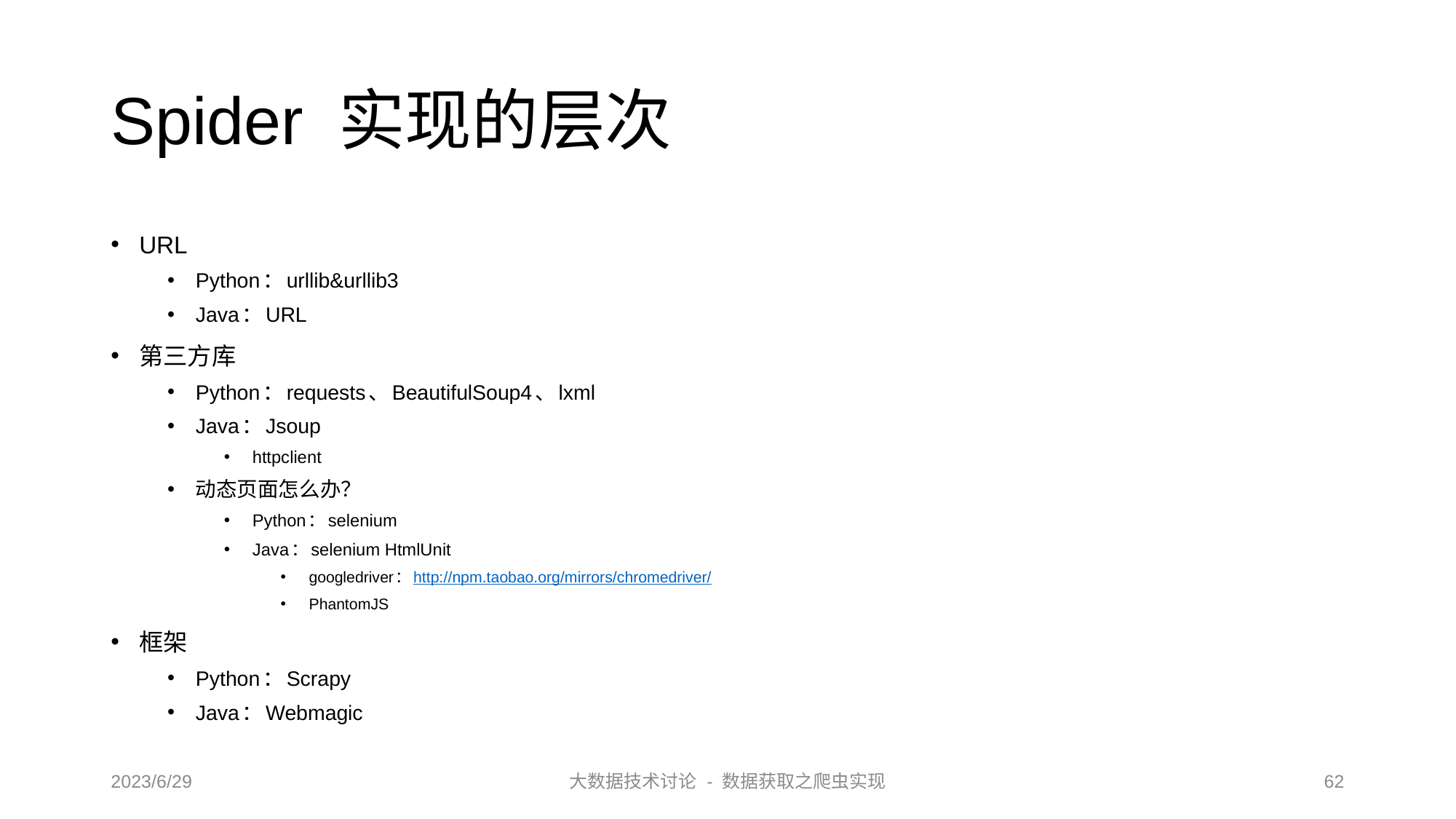

# Spider 实现的层次
URL
Python：urllib&urllib3
Java：URL
第三方库
Python：requests、BeautifulSoup4、lxml
Java：Jsoup
httpclient
动态页面怎么办？
Python：selenium
Java：selenium HtmlUnit
googledriver：http://npm.taobao.org/mirrors/chromedriver/
PhantomJS
框架
Python：Scrapy
Java：Webmagic
2023/6/29
大数据技术讨论 - 数据获取之爬虫实现
62